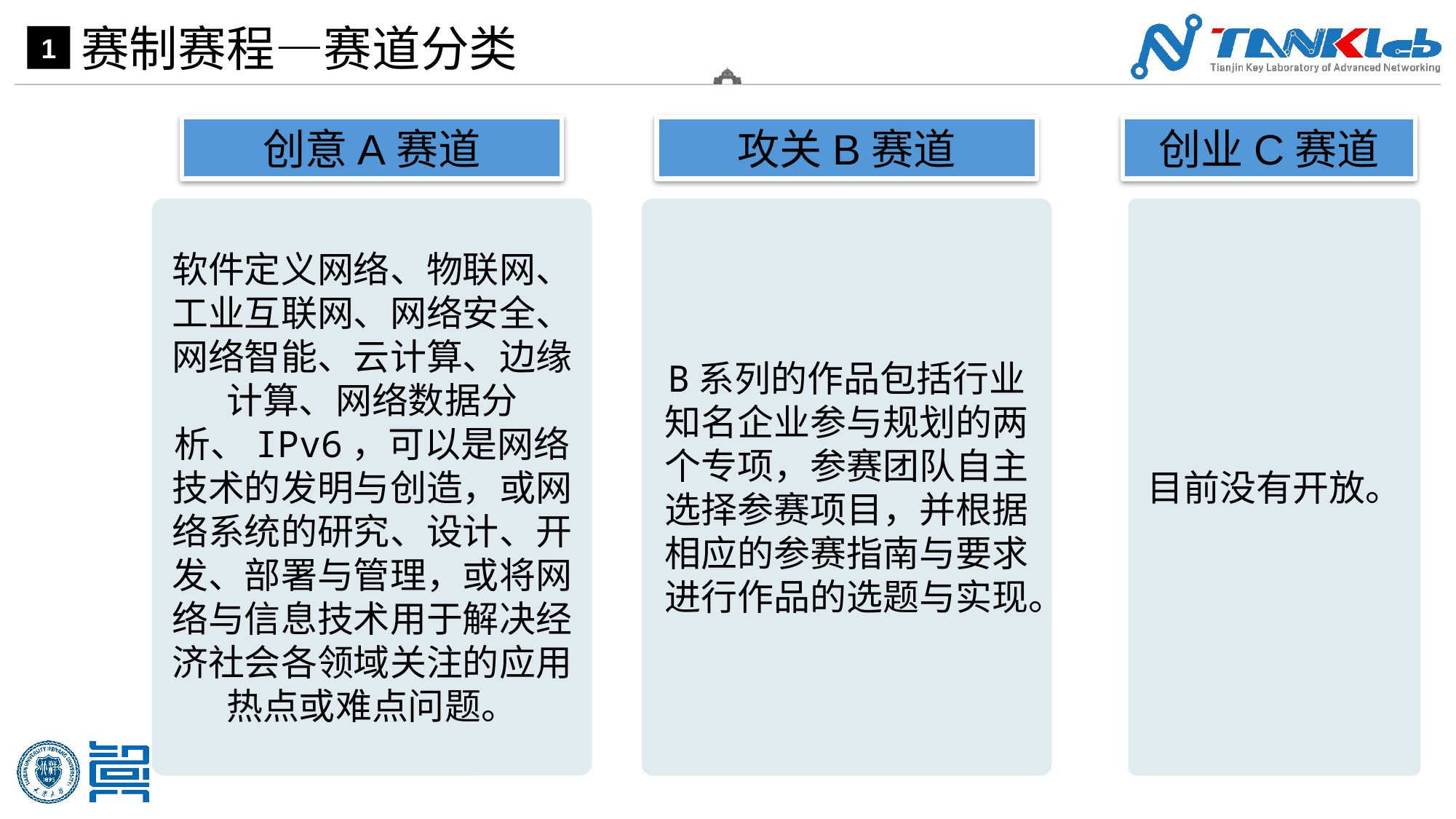

赛制赛程—赛道分类
1
创意A赛道
软件定义网络、物联网、工业互联网、网络安全、网络智能、云计算、边缘计算、网络数据分析、IPv6，可以是网络技术的发明与创造，或网络系统的研究、设计、开发、部署与管理，或将网络与信息技术用于解决经济社会各领域关注的应用热点或难点问题。
攻关B赛道
B系列的作品包括行业知名企业参与规划的两个专项，参赛团队自主选择参赛项目，并根据相应的参赛指南与要求进行作品的选题与实现。
创业C赛道
目前没有开放。